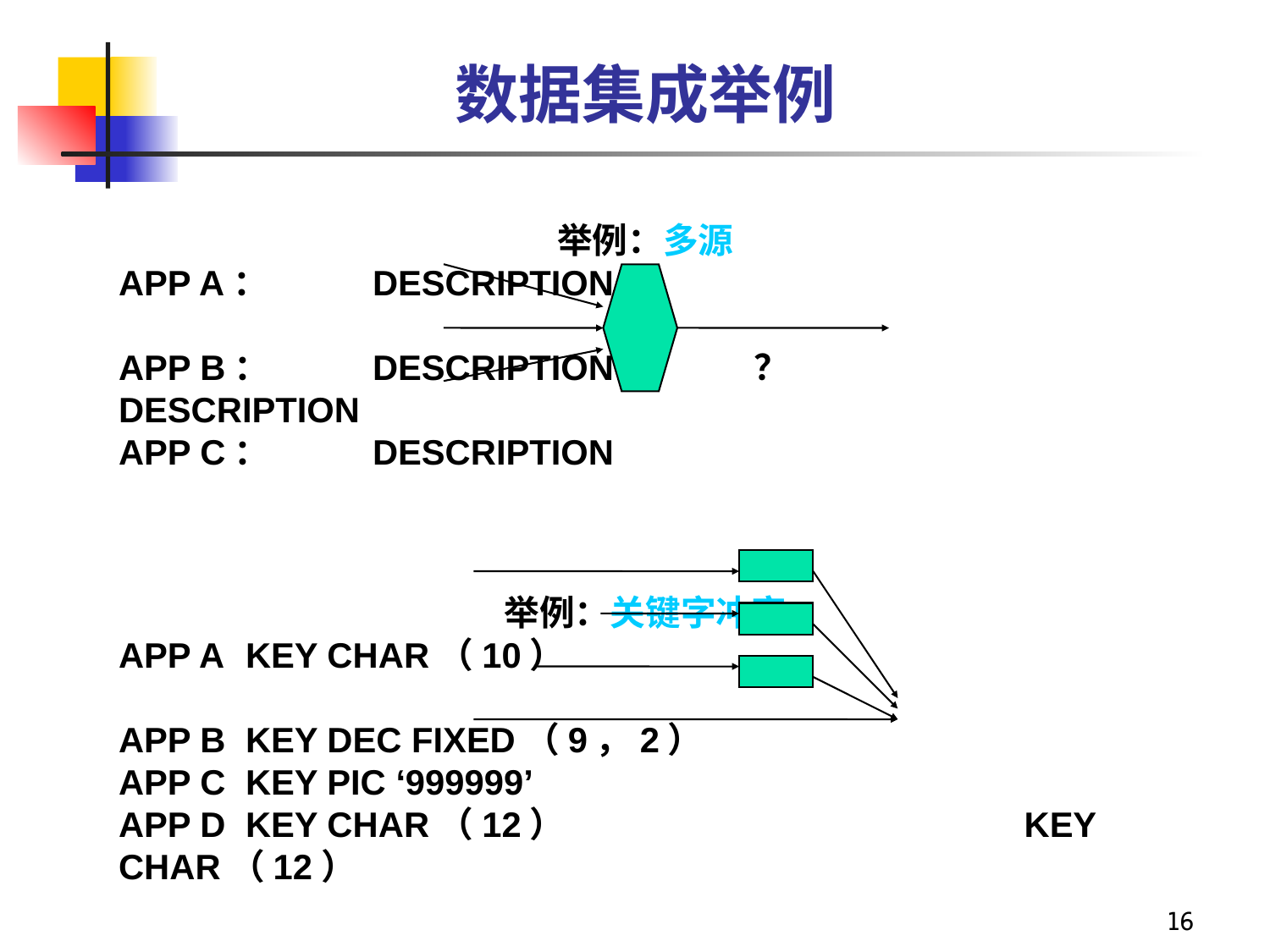

数据集成举例
举例：多源
APP A：	DESCRIPTION
APP B：	DESCRIPTION		？		DESCRIPTION
APP C：	DESCRIPTION

举例：关键字冲突
APP A	KEY CHAR（10）
APP B	KEY DEC FIXED（9，2）
APP C	KEY PIC ‘999999’
APP D	KEY CHAR（12）				 KEY CHAR（12）

16